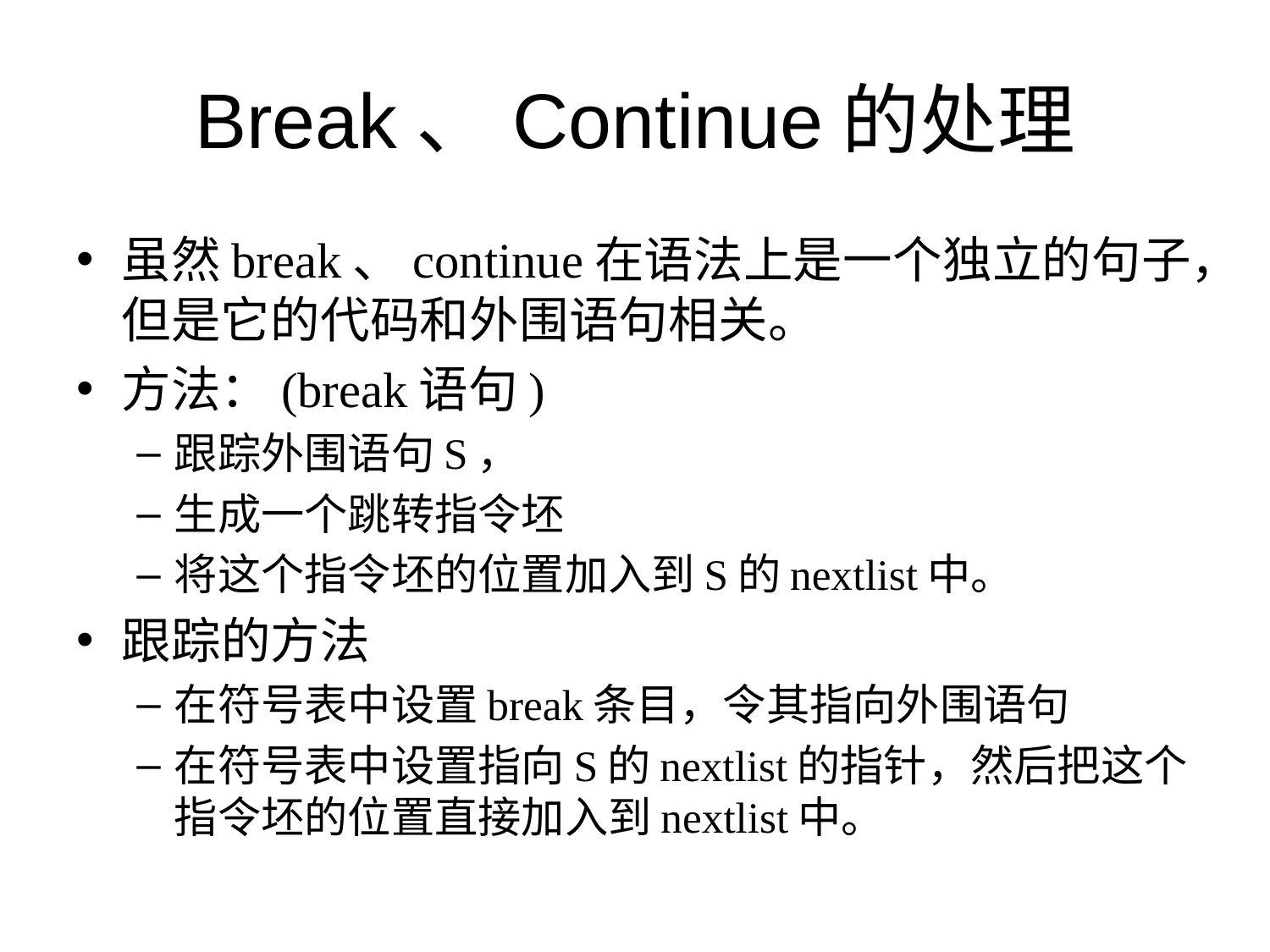

# Break、Continue的处理
虽然break、continue在语法上是一个独立的句子，但是它的代码和外围语句相关。
方法：(break语句)
跟踪外围语句S，
生成一个跳转指令坯
将这个指令坯的位置加入到S的nextlist中。
跟踪的方法
在符号表中设置break条目，令其指向外围语句
在符号表中设置指向S的nextlist的指针，然后把这个指令坯的位置直接加入到nextlist中。